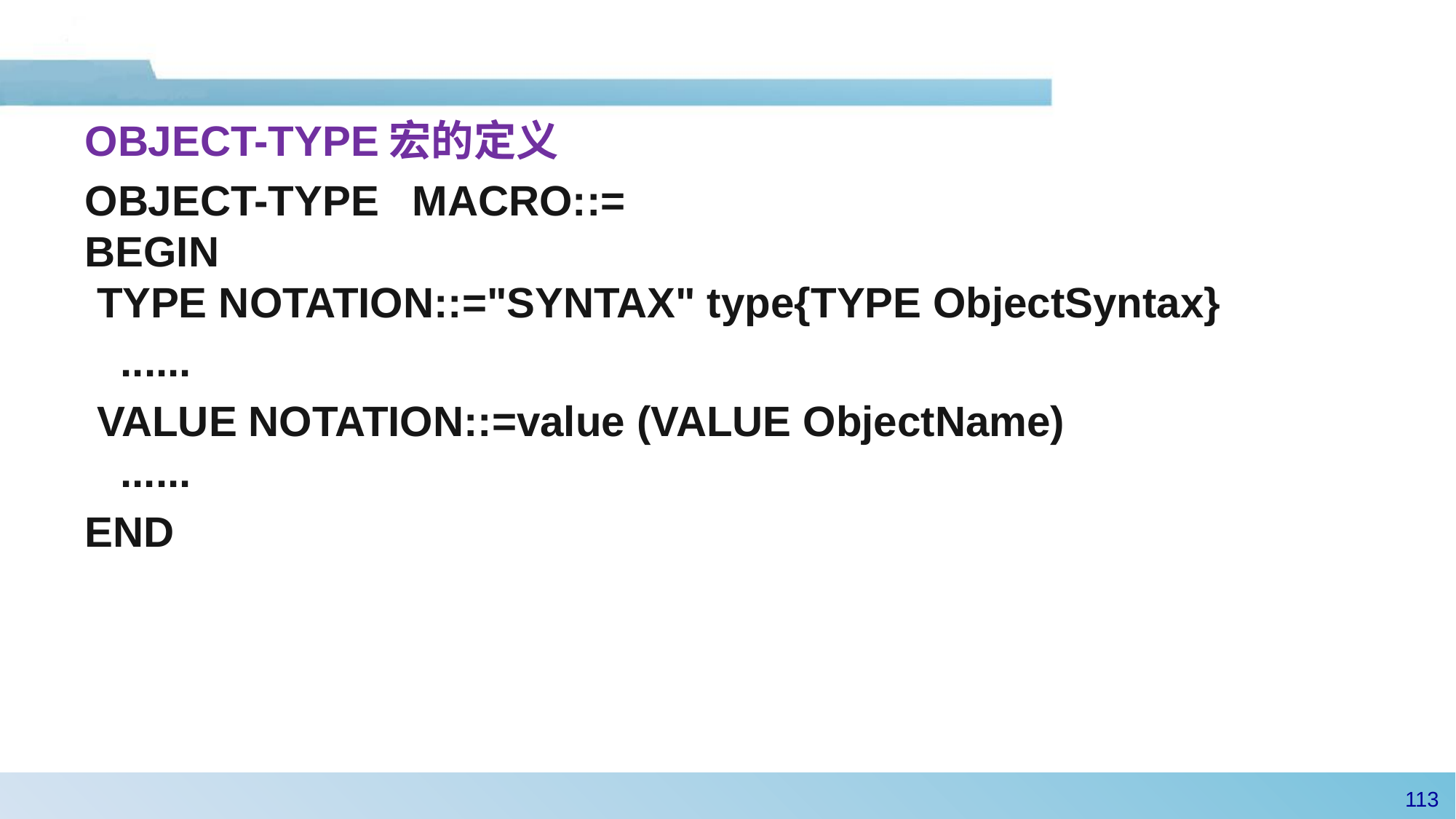

OBJECT-TYPE宏的定义
OBJECT-TYPE	MACRO::=
BEGIN
 TYPE NOTATION::="SYNTAX" type{TYPE ObjectSyntax}
   ......
 VALUE NOTATION::=value (VALUE ObjectName)
   ......
END
113